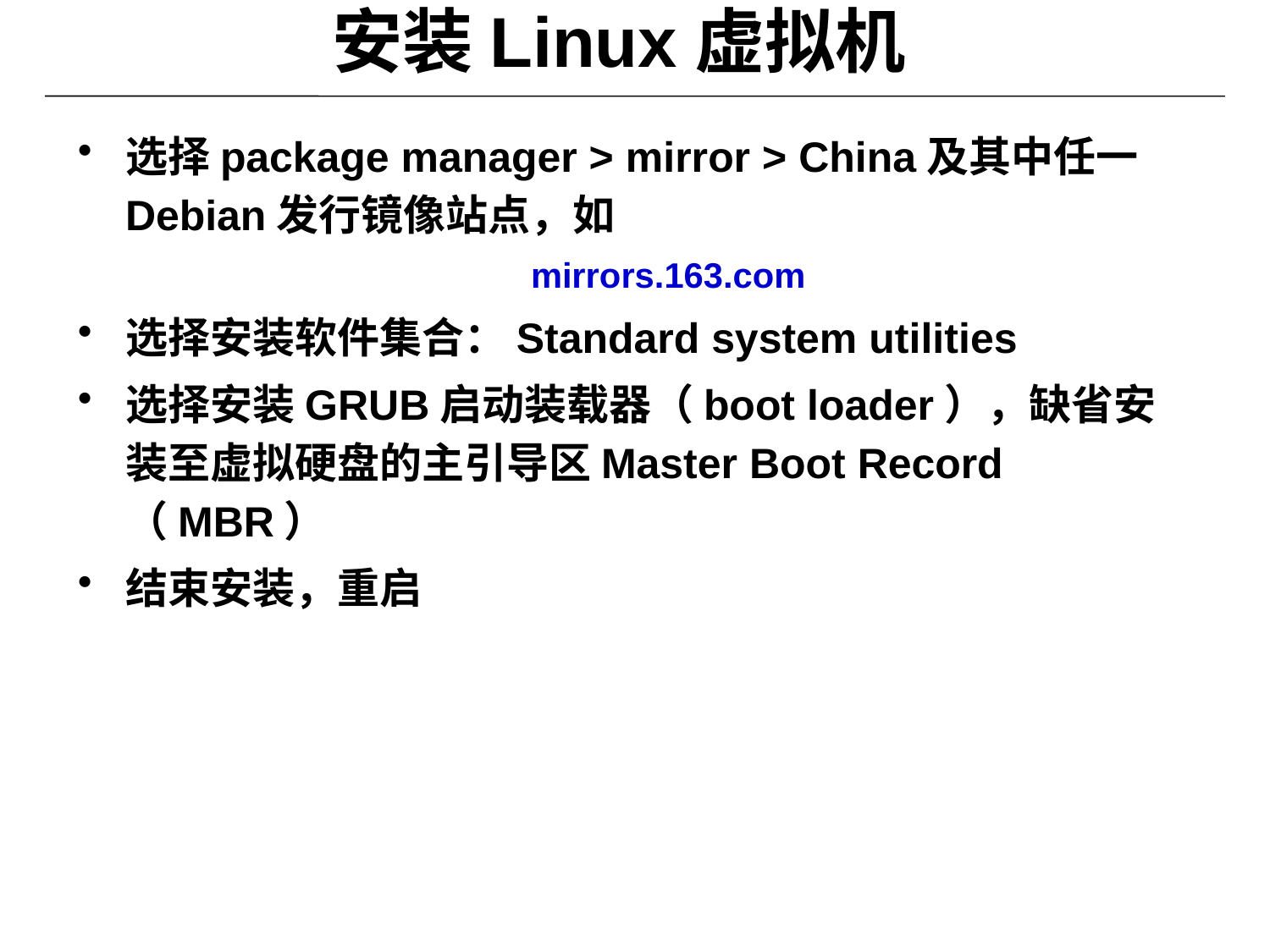

# 安装Linux虚拟机
选择package manager > mirror > China及其中任一Debian发行镜像站点，如
mirrors.163.com
选择安装软件集合：Standard system utilities
选择安装GRUB启动装载器（boot loader），缺省安装至虚拟硬盘的主引导区Master Boot Record （MBR）
结束安装，重启